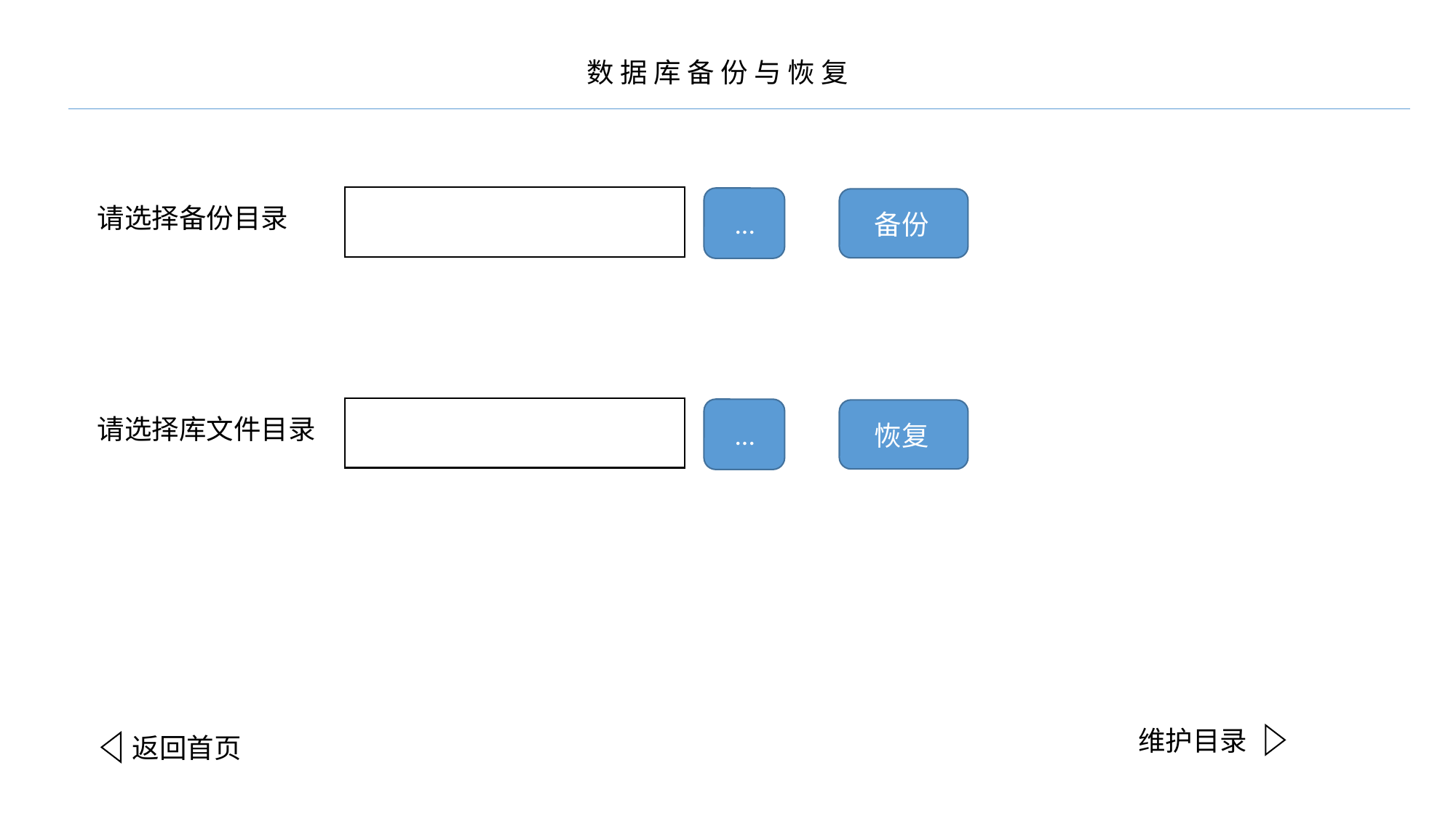

数 据 库 备 份 与 恢 复

请选择备份目录
...
备份

请选择库文件目录
...
恢复
维护目录
返回首页